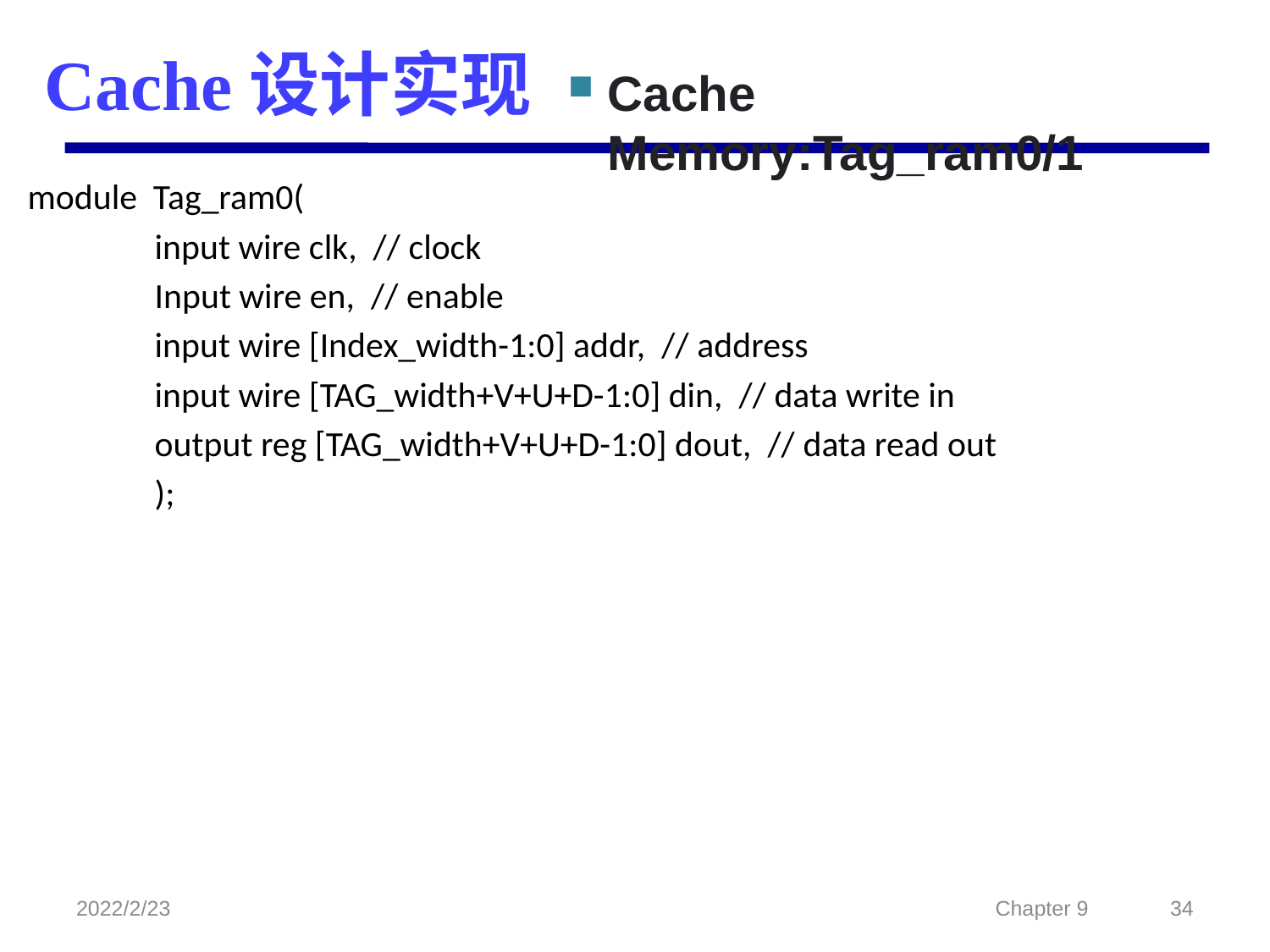

# Cache设计实现
Cache Memory:Tag_ram0/1

module  Tag_ram0(
	input wire clk,  // clock
	Input wire en,  // enable
	input wire [Index_width-1:0] addr,  // address
	input wire [TAG_width+V+U+D-1:0] din,  // data write in
	output reg [TAG_width+V+U+D-1:0] dout,  // data read out
	);

2022/2/23
Chapter 9
34